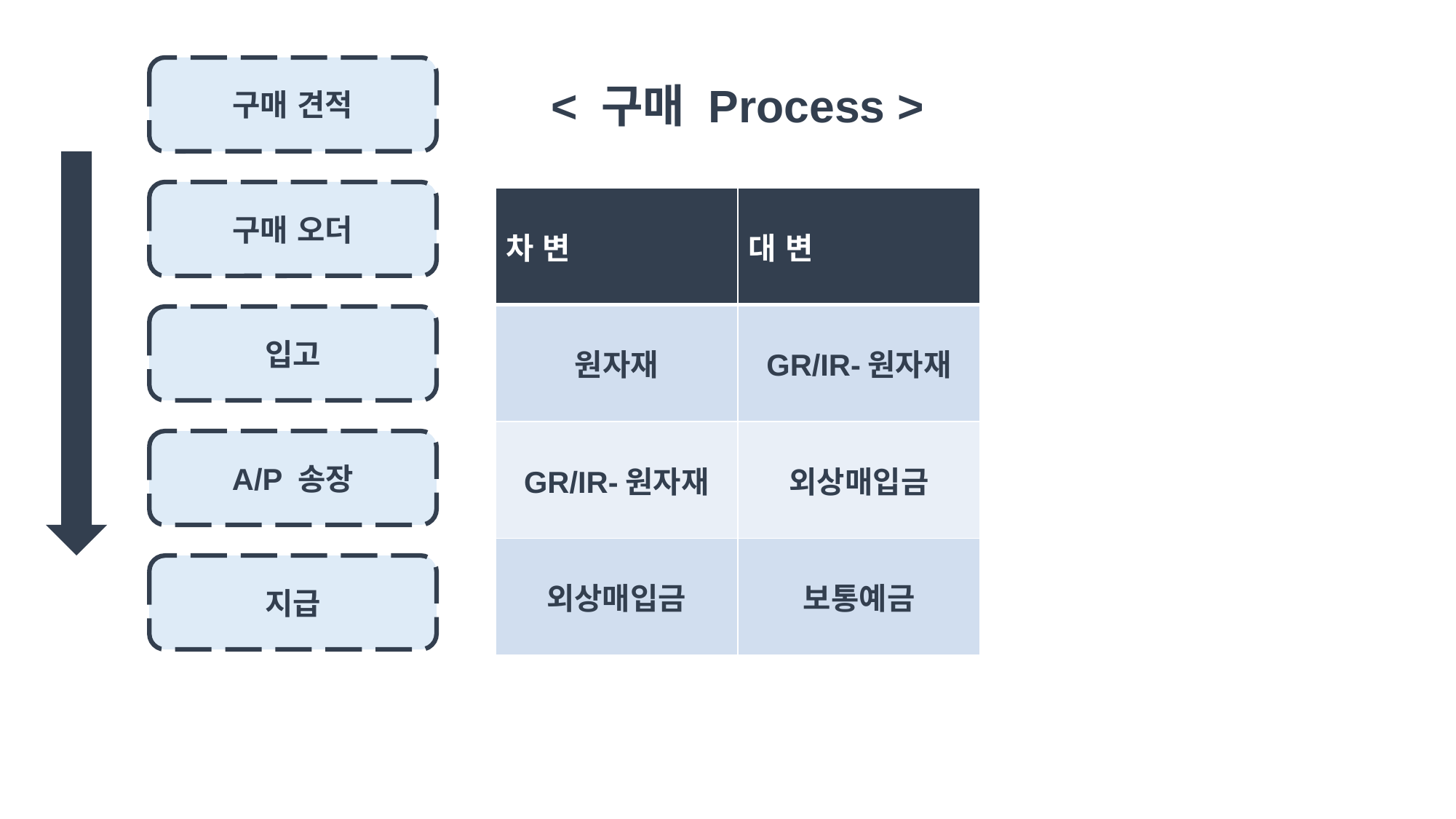

구매 견적
< 구매 Process >

구매 오더
| 차 변 | 대 변 |
| --- | --- |
| 원자재 | GR/IR-원자재 |
| GR/IR-원자재 | 외상매입금 |
| 외상매입금 | 보통예금 |
입고
A/P 송장
지급